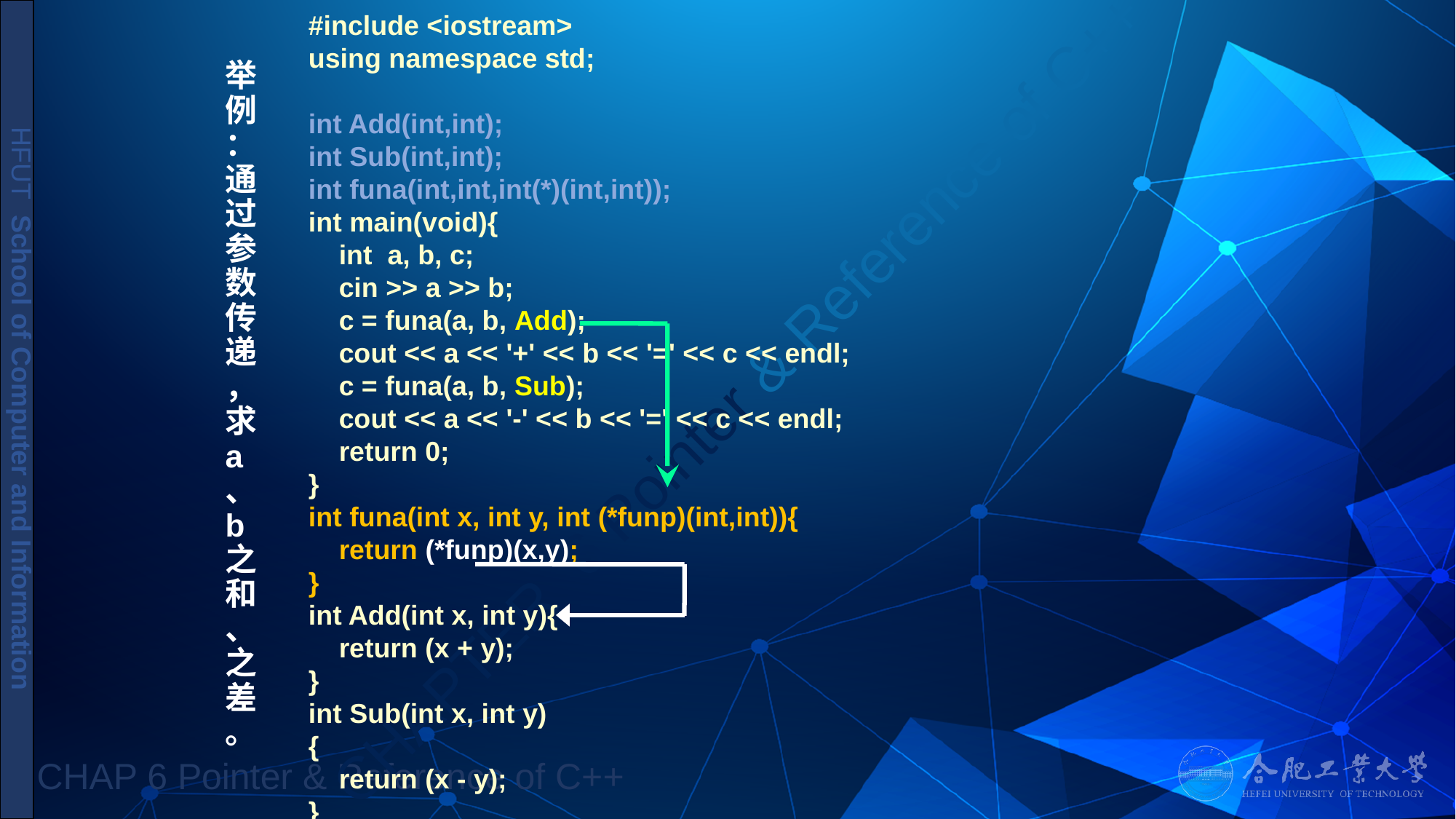

#include <iostream>
using namespace std;

int Add(int,int);
int Sub(int,int);
int funa(int,int,int(*)(int,int));
int main(void){
    int  a, b, c;
    cin >> a >> b;
    c = funa(a, b, Add);
    cout << a << '+' << b << '=' << c << endl;
    c = funa(a, b, Sub);
    cout << a << '-' << b << '=' << c << endl;
    return 0;
}
int funa(int x, int y, int (*funp)(int,int)){
    return (*funp)(x,y);
}
int Add(int x, int y){
    return (x + y);
}
int Sub(int x, int y)
{
    return (x - y);
}
# 举例：通过参数传递，求a、b之和、之差。